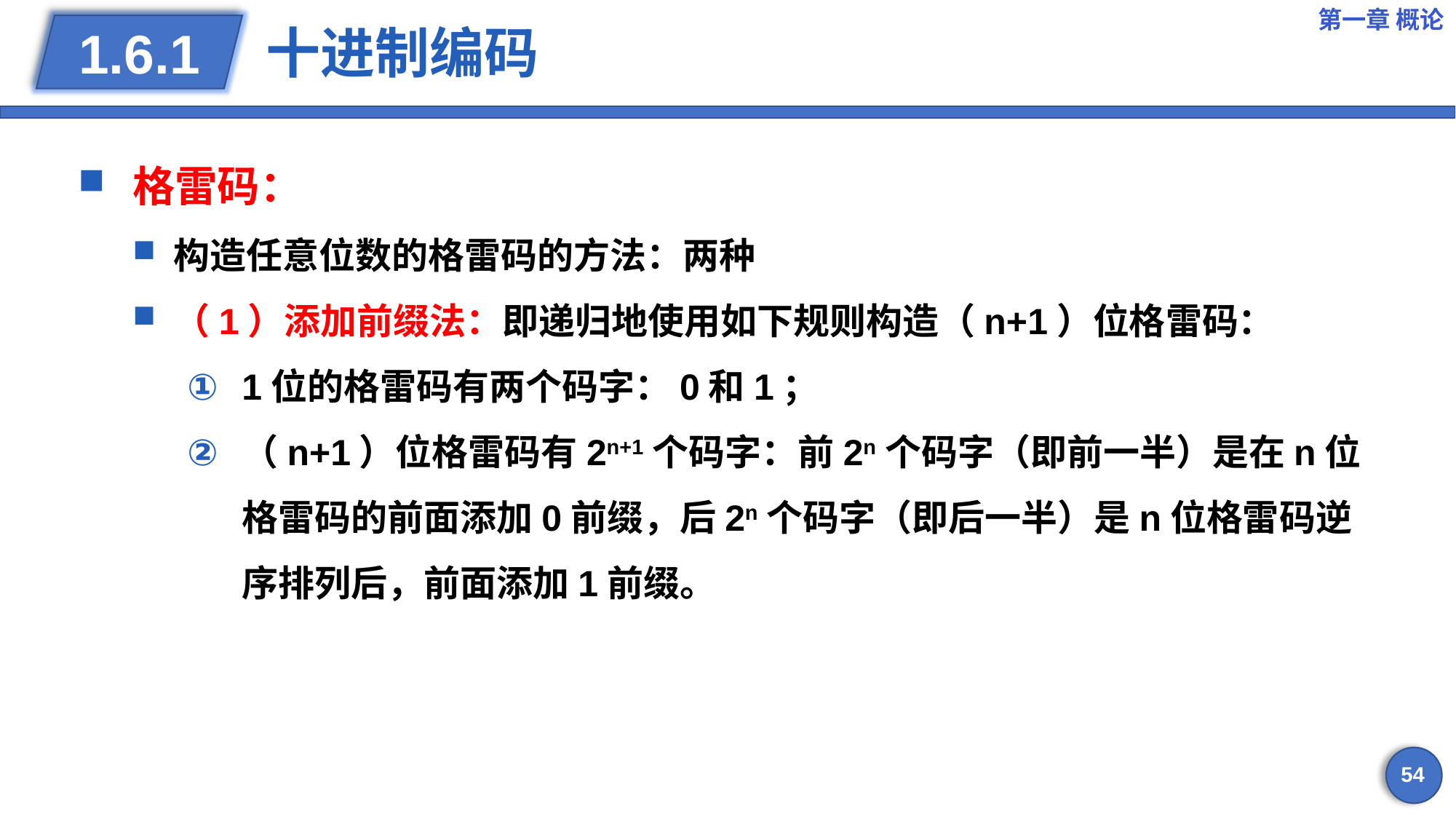

第一章 概论
# 十进制编码
1.6.1
格雷码：
构造任意位数的格雷码的方法：两种
（1）添加前缀法：即递归地使用如下规则构造（n+1）位格雷码：
1位的格雷码有两个码字：0和1；
（n+1）位格雷码有2n+1个码字：前2n个码字（即前一半）是在n位格雷码的前面添加0前缀，后2n个码字（即后一半）是n位格雷码逆序排列后，前面添加1前缀。
54